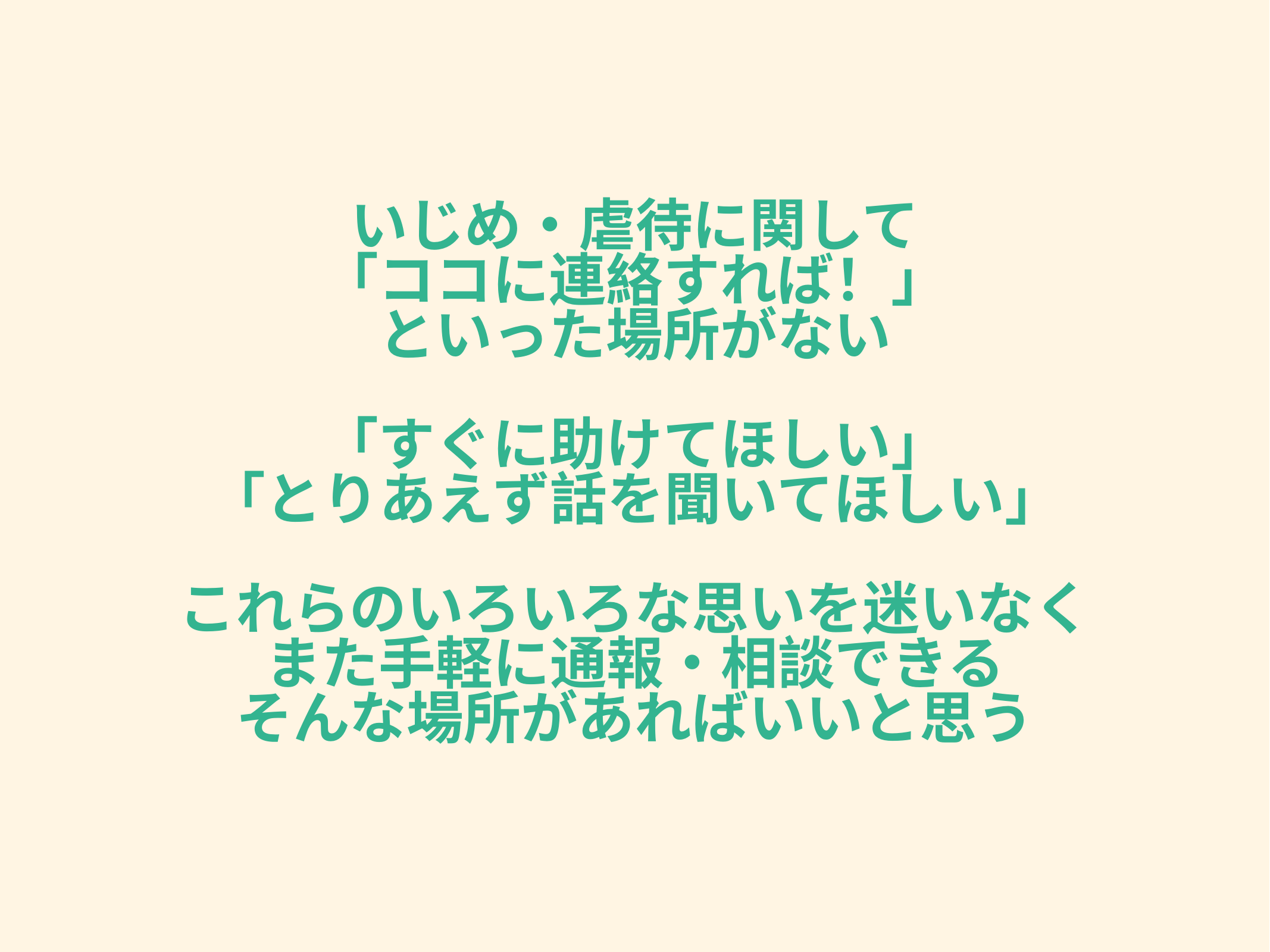

# いじめ・虐待に関して
「ココに連絡すれば！」
といった場所がない

「すぐに助けてほしい」
「とりあえず話を聞いてほしい」

これらのいろいろな思いを迷いなく
また手軽に通報・相談できる
そんな場所があればいいと思う